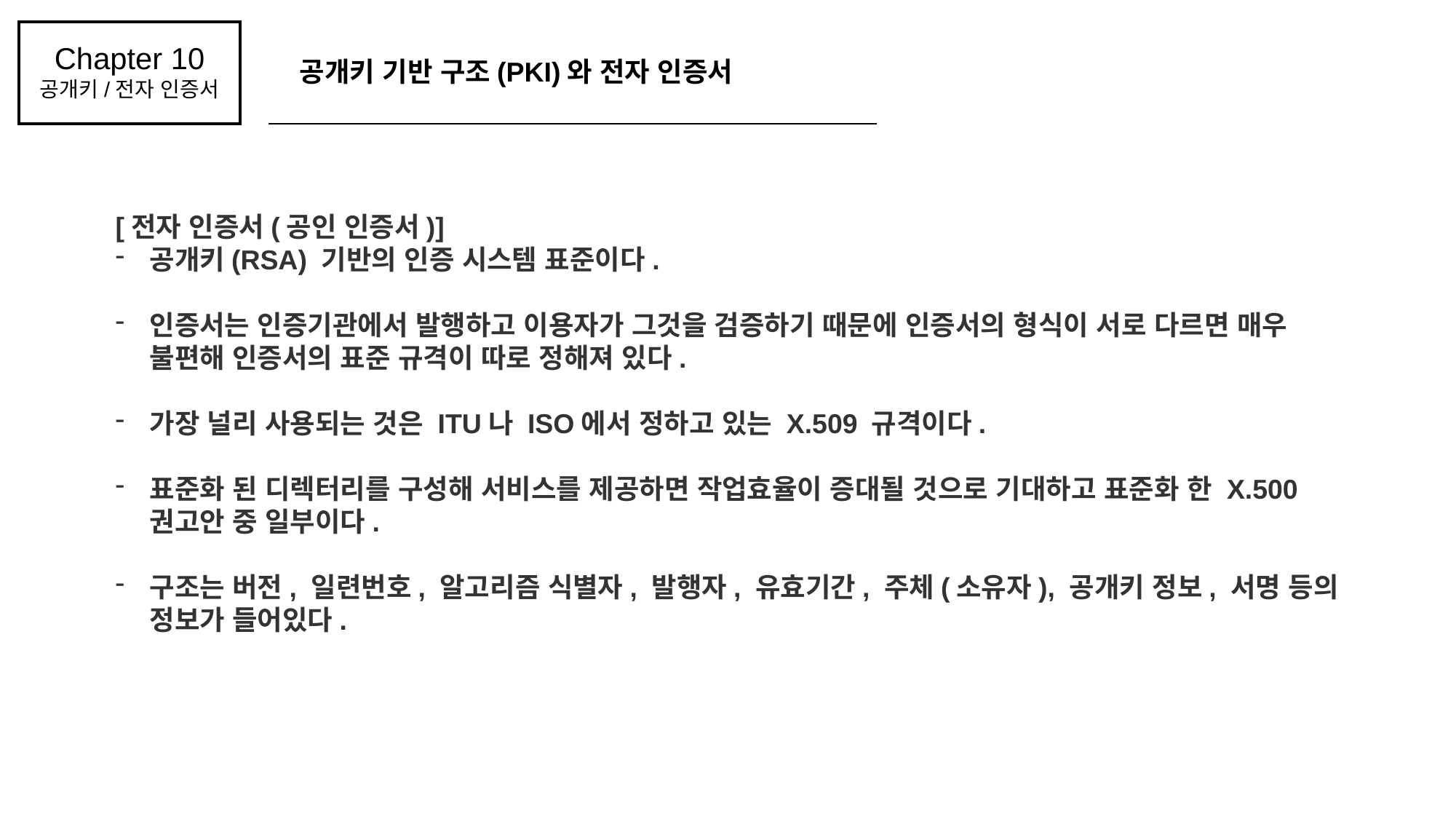

Chapter 10
공개키/전자 인증서
공개키 기반 구조(PKI)와 전자 인증서
[전자 인증서(공인 인증서)]
공개키(RSA) 기반의 인증 시스템 표준이다.

인증서는 인증기관에서 발행하고 이용자가 그것을 검증하기 때문에 인증서의 형식이 서로 다르면 매우 불편해 인증서의 표준 규격이 따로 정해져 있다.

가장 널리 사용되는 것은 ITU나 ISO에서 정하고 있는 X.509 규격이다.

표준화 된 디렉터리를 구성해 서비스를 제공하면 작업효율이 증대될 것으로 기대하고 표준화 한 X.500 권고안 중 일부이다.

구조는 버전, 일련번호, 알고리즘 식별자, 발행자, 유효기간, 주체(소유자), 공개키 정보, 서명 등의 정보가 들어있다.